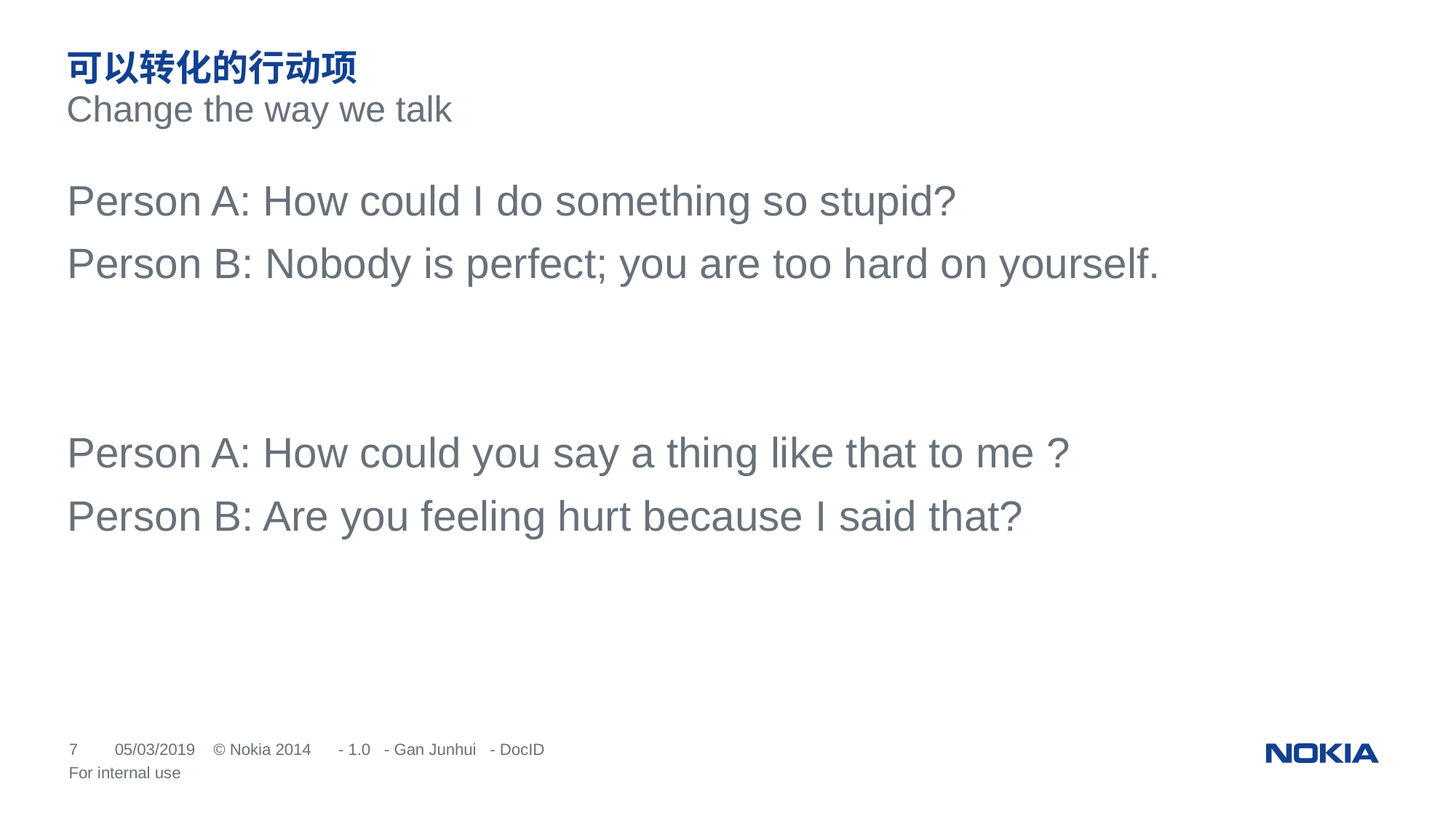

# 可以转化的行动项
Change the way we talk
Person A: How could I do something so stupid?
Person B: Nobody is perfect; you are too hard on yourself.

Person A: How could you say a thing like that to me ?
Person B: Are you feeling hurt because I said that?